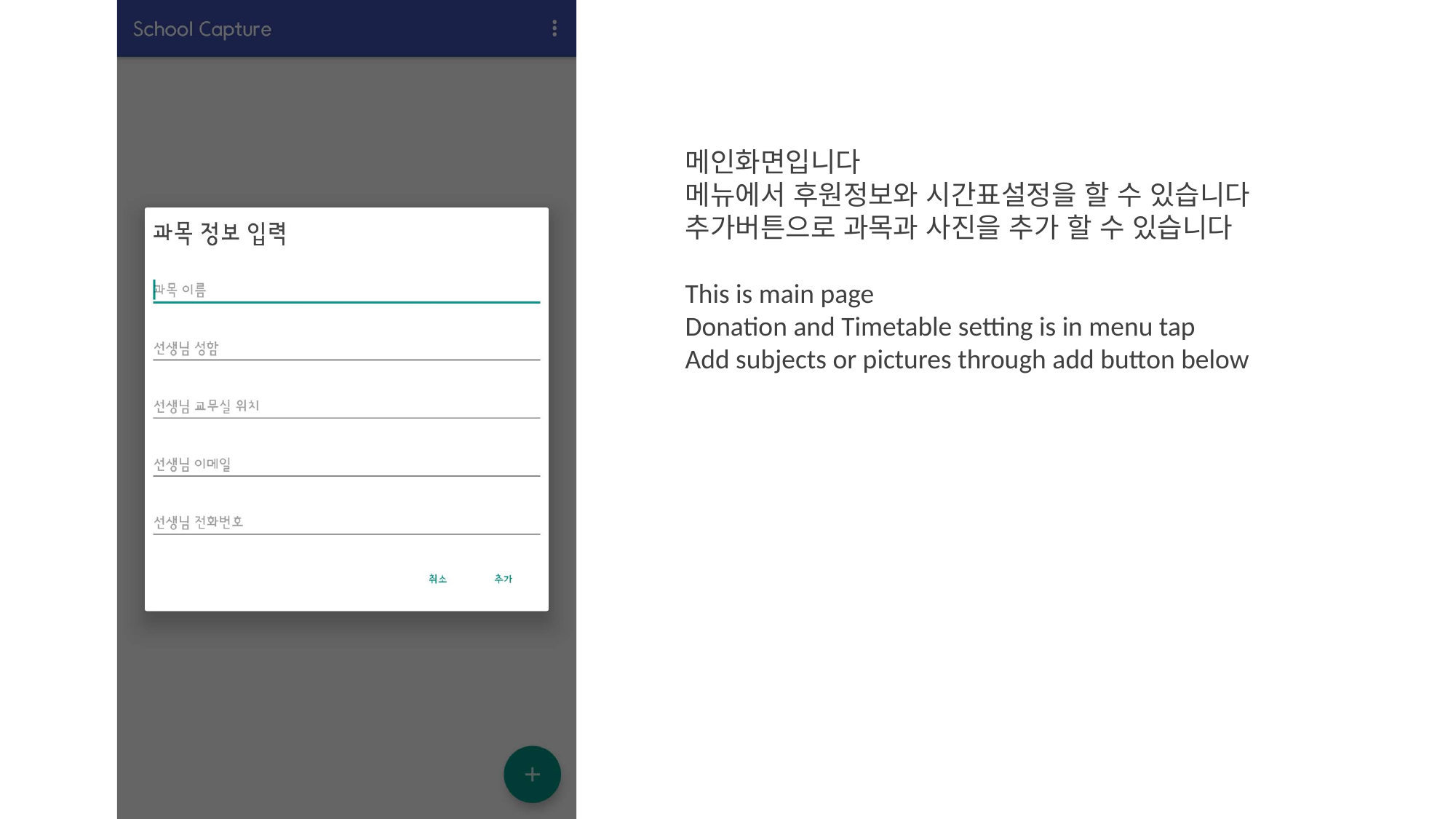

메인화면입니다
메뉴에서 후원정보와 시간표설정을 할 수 있습니다
추가버튼으로 과목과 사진을 추가 할 수 있습니다

This is main page
Donation and Timetable setting is in menu tap
Add subjects or pictures through add button below